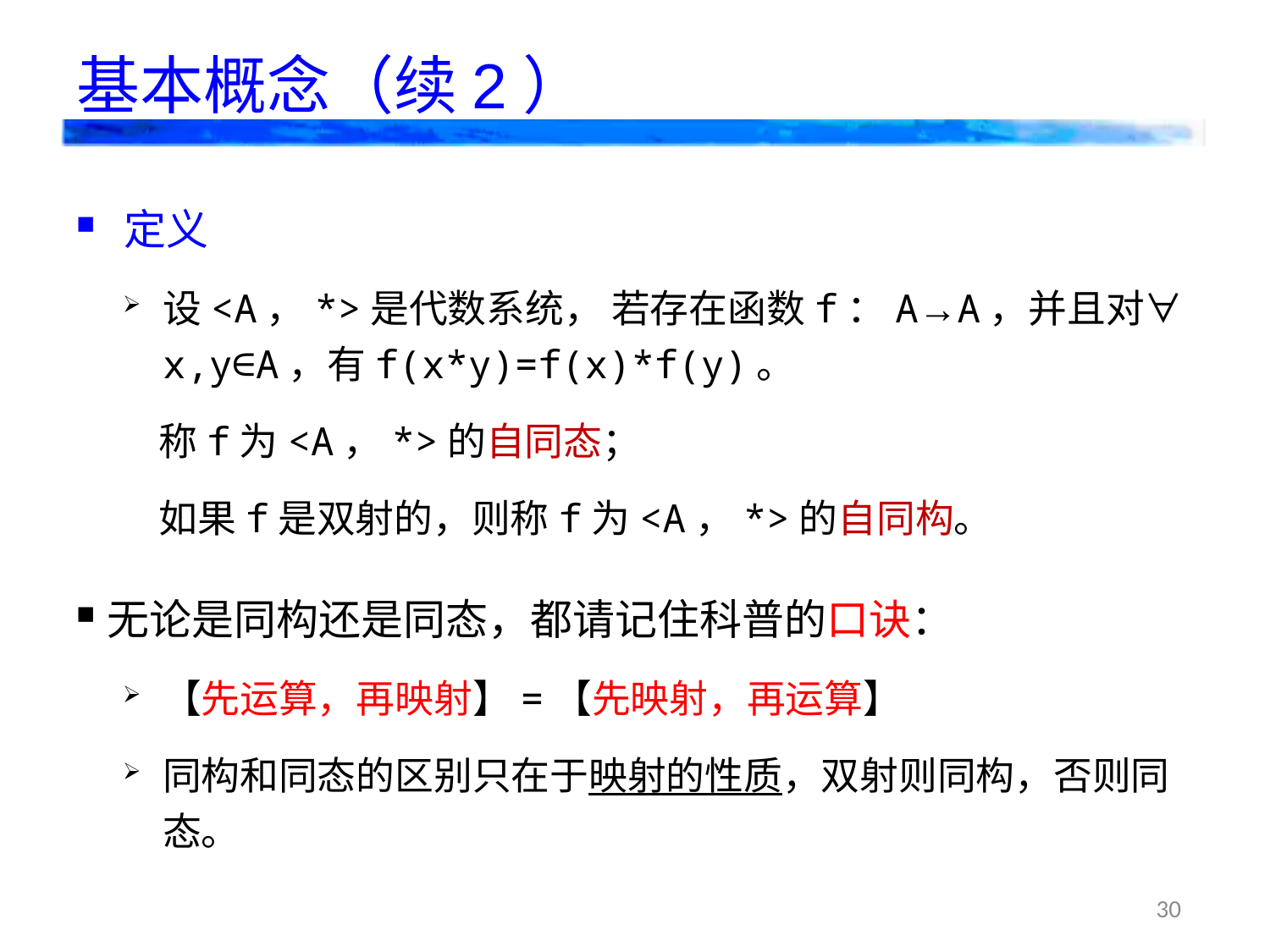

# 基本概念（续2）
定义
设<A，*>是代数系统， 若存在函数f：A→A，并且对∀x,y∈A，有f(x*y)=f(x)*f(y)。
称f为<A，*>的自同态；
如果f是双射的，则称f为<A，*>的自同构。
无论是同构还是同态，都请记住科普的口诀：
【先运算，再映射】=【先映射，再运算】
同构和同态的区别只在于映射的性质，双射则同构，否则同态。
30